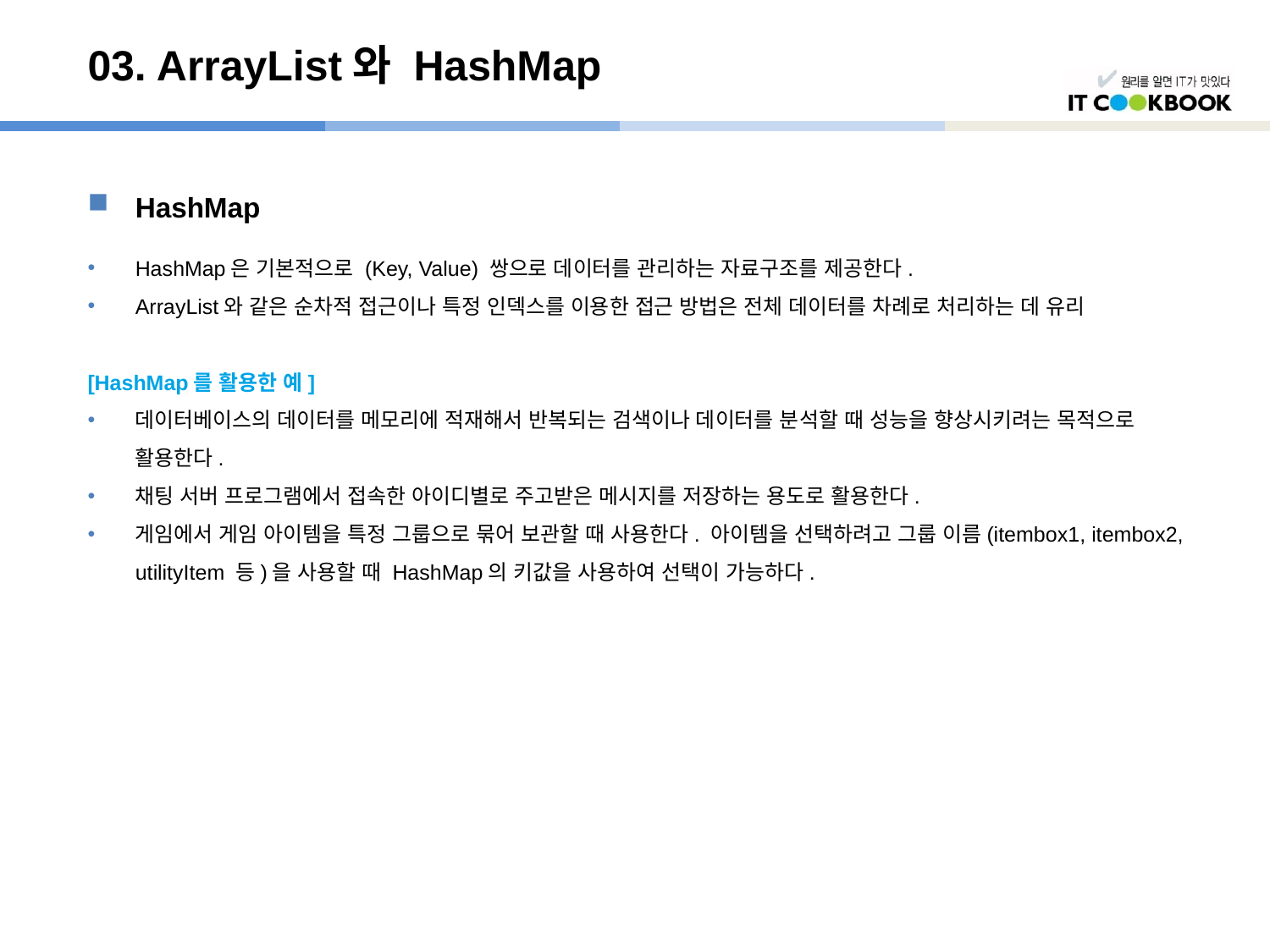

# 03. ArrayList와 HashMap
HashMap
HashMap은 기본적으로 (Key, Value) 쌍으로 데이터를 관리하는 자료구조를 제공한다.
ArrayList와 같은 순차적 접근이나 특정 인덱스를 이용한 접근 방법은 전체 데이터를 차례로 처리하는 데 유리

[HashMap를 활용한 예]
데이터베이스의 데이터를 메모리에 적재해서 반복되는 검색이나 데이터를 분석할 때 성능을 향상시키려는 목적으로 활용한다.
채팅 서버 프로그램에서 접속한 아이디별로 주고받은 메시지를 저장하는 용도로 활용한다.
게임에서 게임 아이템을 특정 그룹으로 묶어 보관할 때 사용한다. 아이템을 선택하려고 그룹 이름(itembox1, itembox2, utilityItem 등)을 사용할 때 HashMap의 키값을 사용하여 선택이 가능하다.